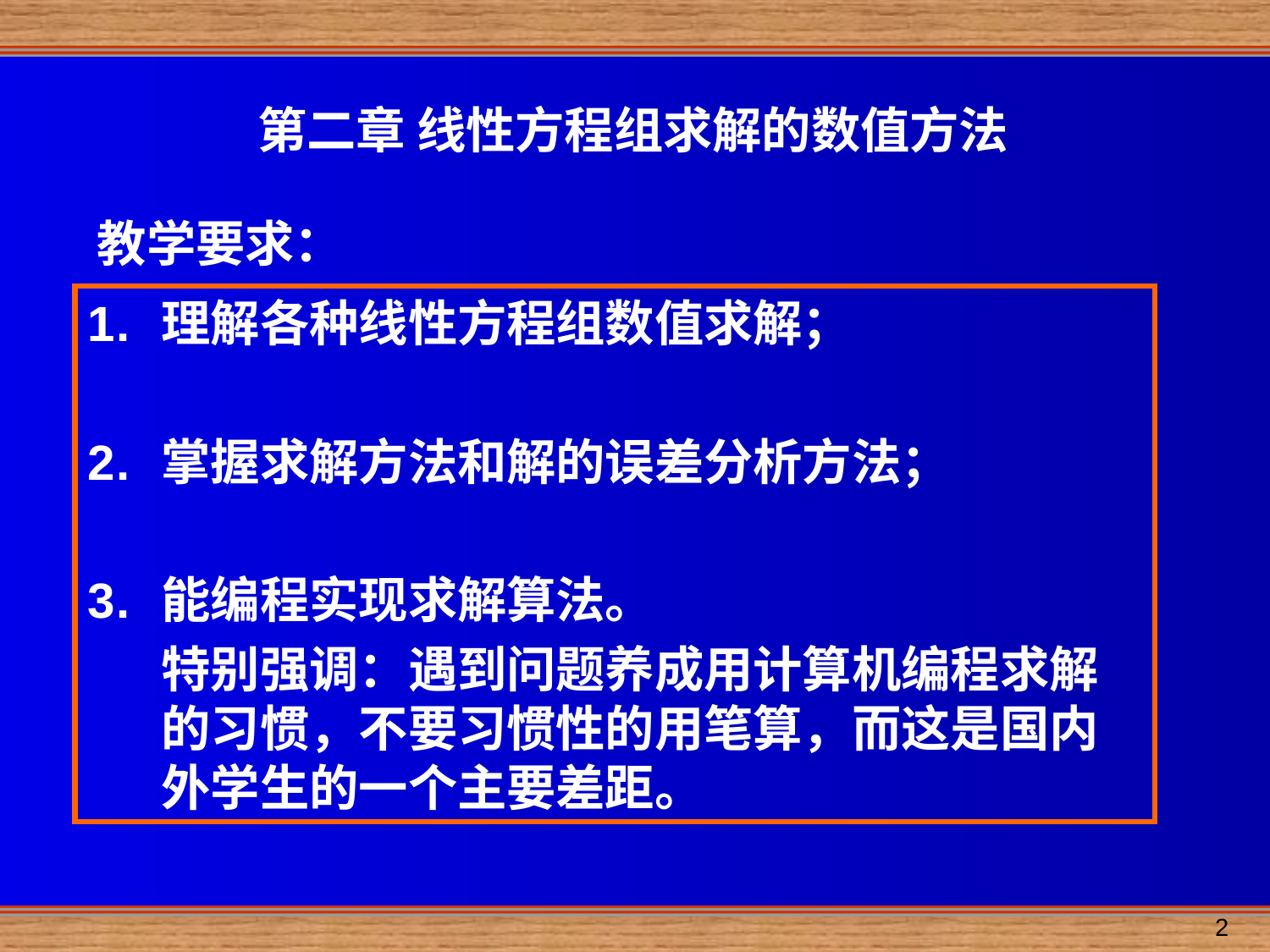

第二章 线性方程组求解的数值方法
教学要求：
理解各种线性方程组数值求解；

掌握求解方法和解的误差分析方法；

能编程实现求解算法。
	特别强调：遇到问题养成用计算机编程求解的习惯，不要习惯性的用笔算，而这是国内外学生的一个主要差距。